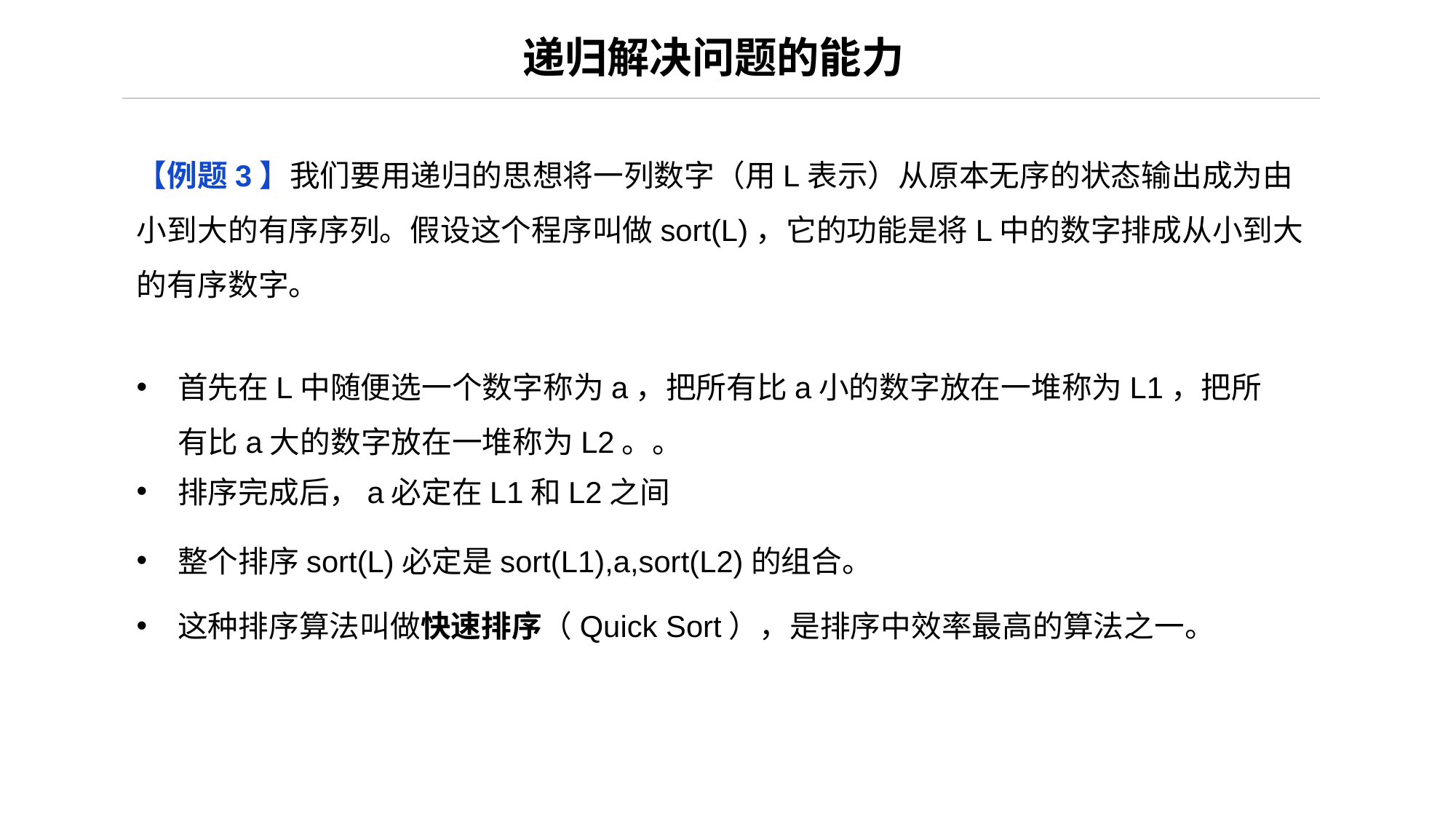

递归解决问题的能力
【例题3】我们要用递归的思想将一列数字（用L表示）从原本无序的状态输出成为由小到大的有序序列。假设这个程序叫做sort(L)，它的功能是将L中的数字排成从小到大的有序数字。
首先在L中随便选一个数字称为a，把所有比a小的数字放在一堆称为L1，把所有比a大的数字放在一堆称为L2。。
排序完成后，a必定在L1和L2之间
整个排序sort(L)必定是sort(L1),a,sort(L2)的组合。
这种排序算法叫做快速排序（Quick Sort），是排序中效率最高的算法之一。